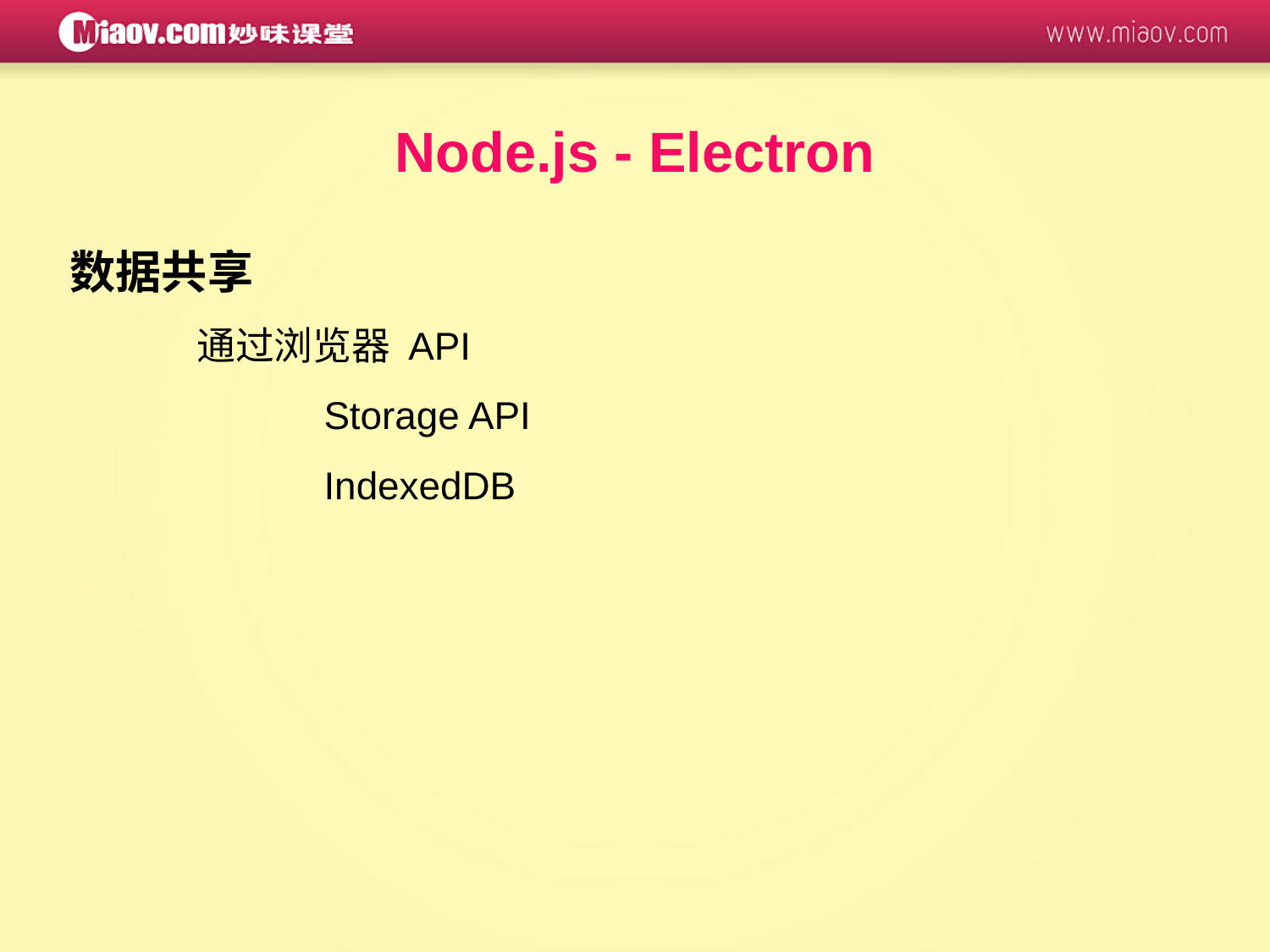

Node.js - Electron
数据共享
	通过浏览器 API
		Storage API
		IndexedDB